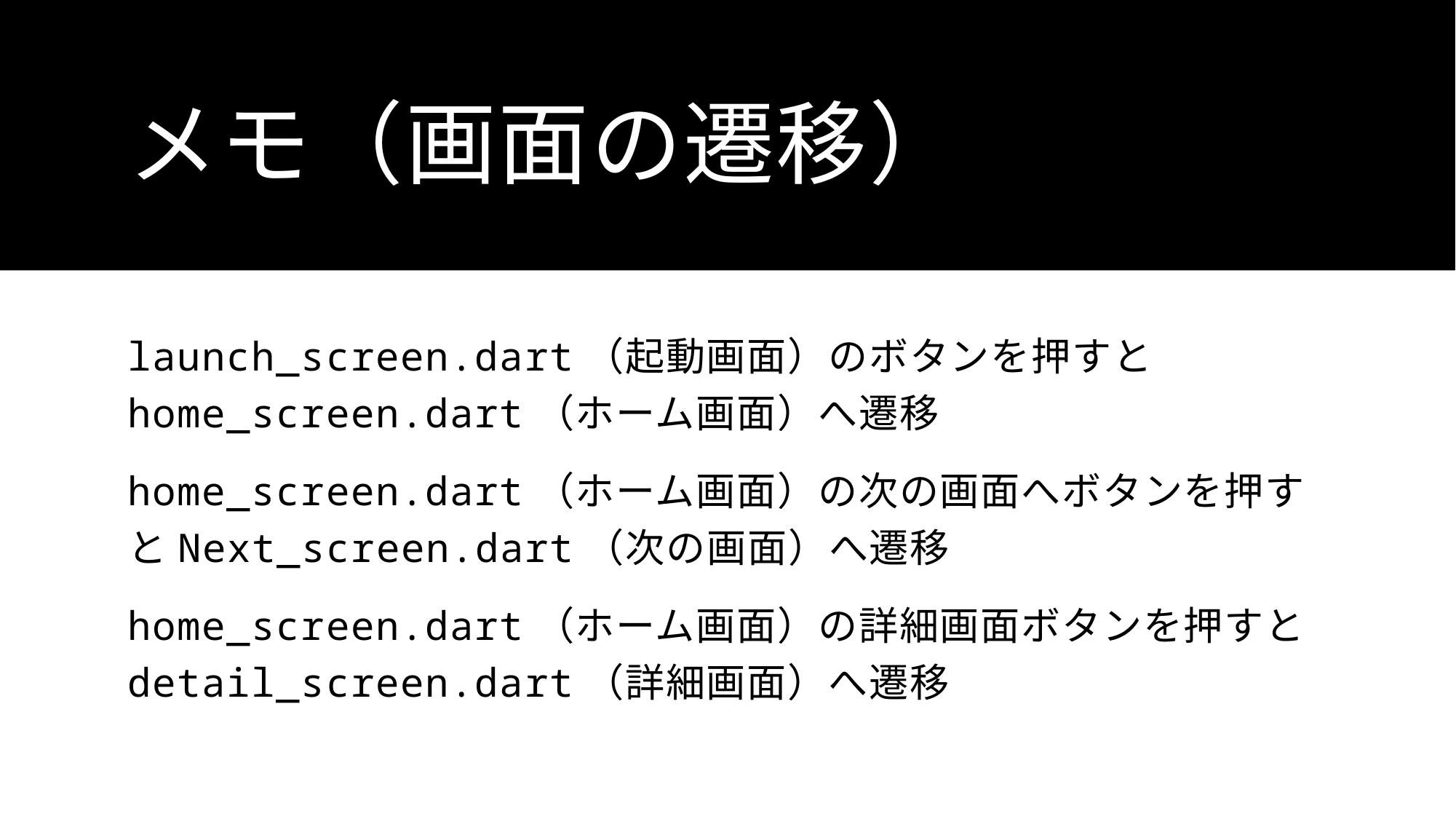

# メモ（画面の遷移）
launch_screen.dart（起動画面）のボタンを押すとhome_screen.dart（ホーム画面）へ遷移
home_screen.dart（ホーム画面）の次の画面へボタンを押すとNext_screen.dart（次の画面）へ遷移
home_screen.dart（ホーム画面）の詳細画面ボタンを押すとdetail_screen.dart（詳細画面）へ遷移